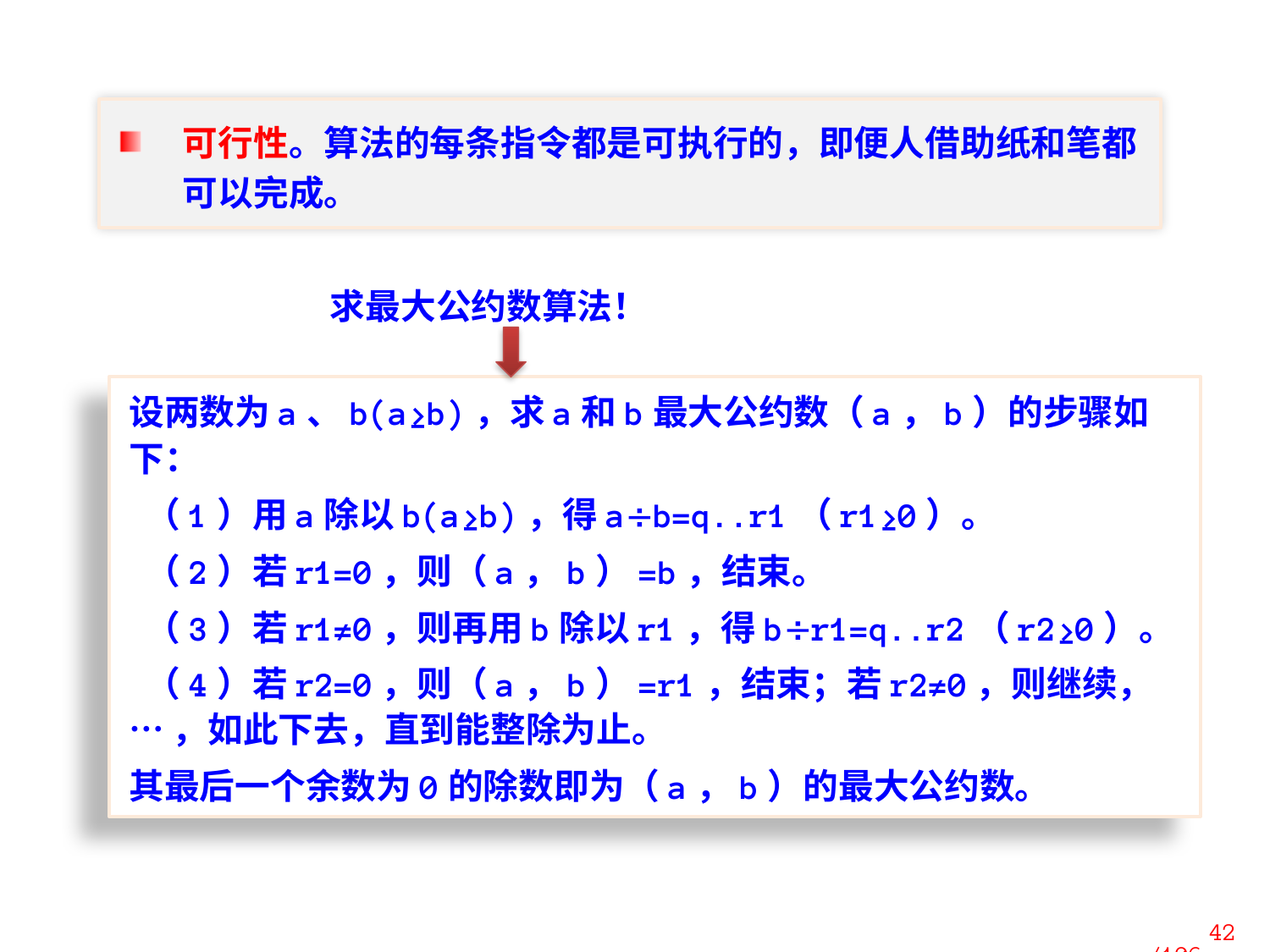

可行性。算法的每条指令都是可执行的，即便人借助纸和笔都可以完成。
求最大公约数算法！

设两数为a、b(a≥b)，求a和b最大公约数（a，b）的步骤如下：
 （1）用a除以b(a≥b)，得a÷b=q..r1（r1≥0）。
 （2）若r1=0，则（a，b）=b，结束。
 （3）若r1≠0，则再用b除以r1，得b÷r1=q..r2（r2≥0）。
 （4）若r2=0，则（a，b）=r1，结束；若r2≠0，则继续，… ，如此下去，直到能整除为止。
其最后一个余数为0的除数即为（a，b）的最大公约数。
                 42/106